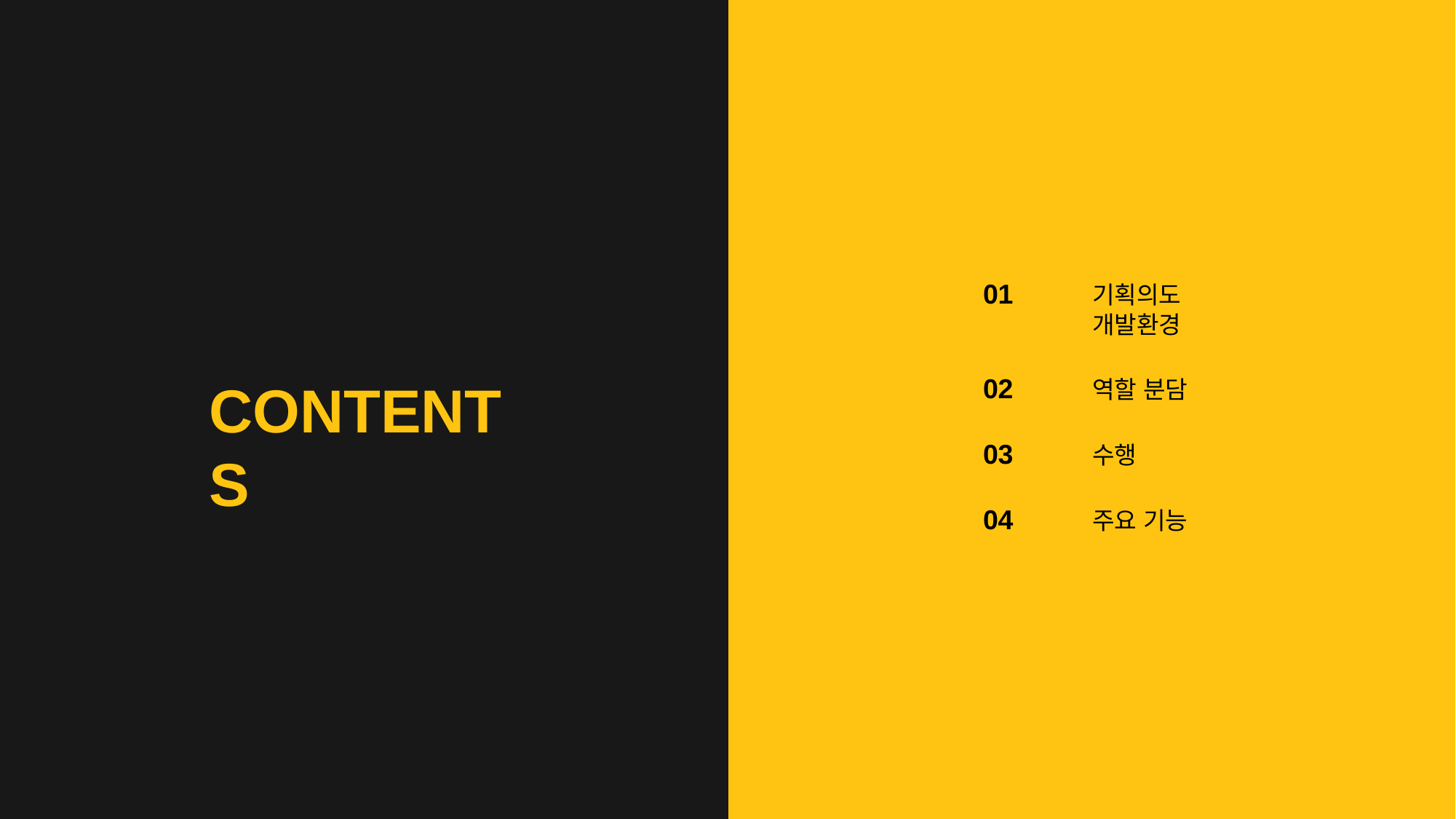

01	기획의도
	개발환경

02	역할 분담

03	수행

04	주요 기능
CONTENTS